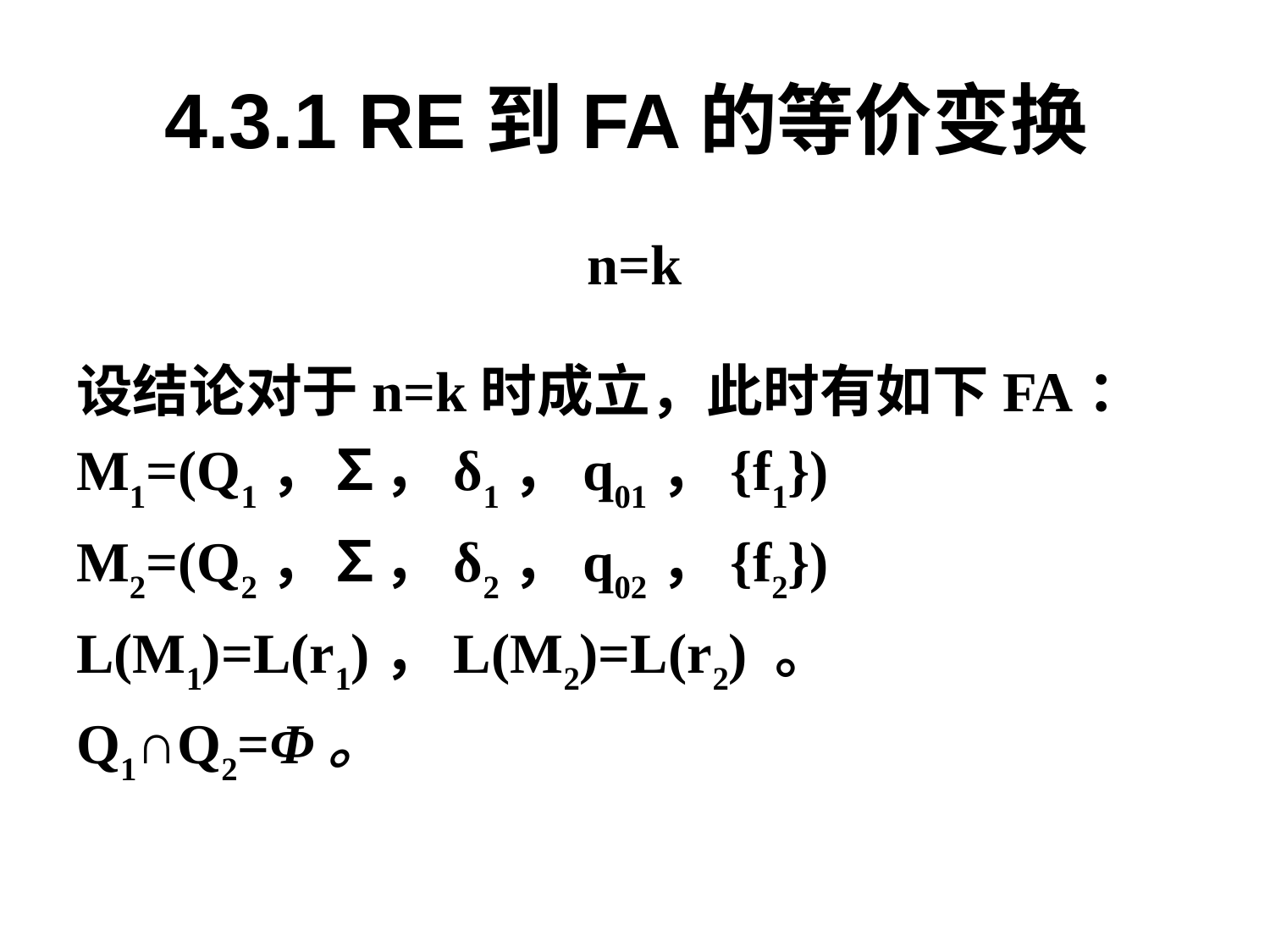

# 4.3.1 RE到FA的等价变换
n=k
设结论对于n=k时成立，此时有如下FA：
M1=(Q1，∑，δ1，q01，{f1})
M2=(Q2，∑，δ2，q02，{f2})
L(M1)=L(r1)，L(M2)=L(r2) 。
Q1∩Q2=Φ。

28